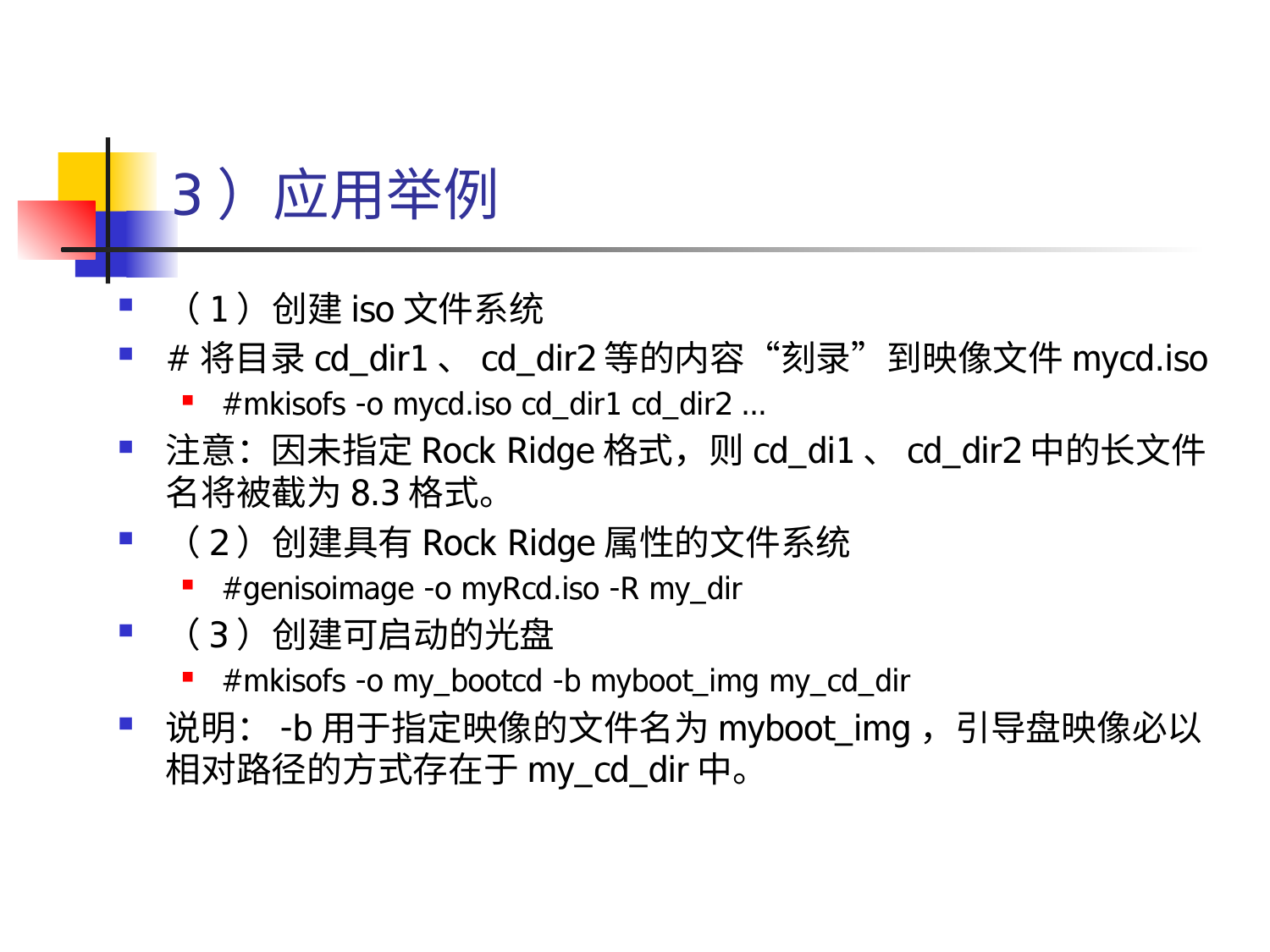

# 3）应用举例
（1）创建iso文件系统
#将目录cd_dir1、cd_dir2等的内容“刻录”到映像文件mycd.iso
#mkisofs -o mycd.iso cd_dir1 cd_dir2 …
注意：因未指定Rock Ridge格式，则cd_di1、cd_dir2中的长文件名将被截为8.3格式。
（2）创建具有Rock Ridge属性的文件系统
#genisoimage -o myRcd.iso -R my_dir
（3）创建可启动的光盘
#mkisofs -o my_bootcd -b myboot_img my_cd_dir
说明：-b用于指定映像的文件名为myboot_img，引导盘映像必以相对路径的方式存在于my_cd_dir中。